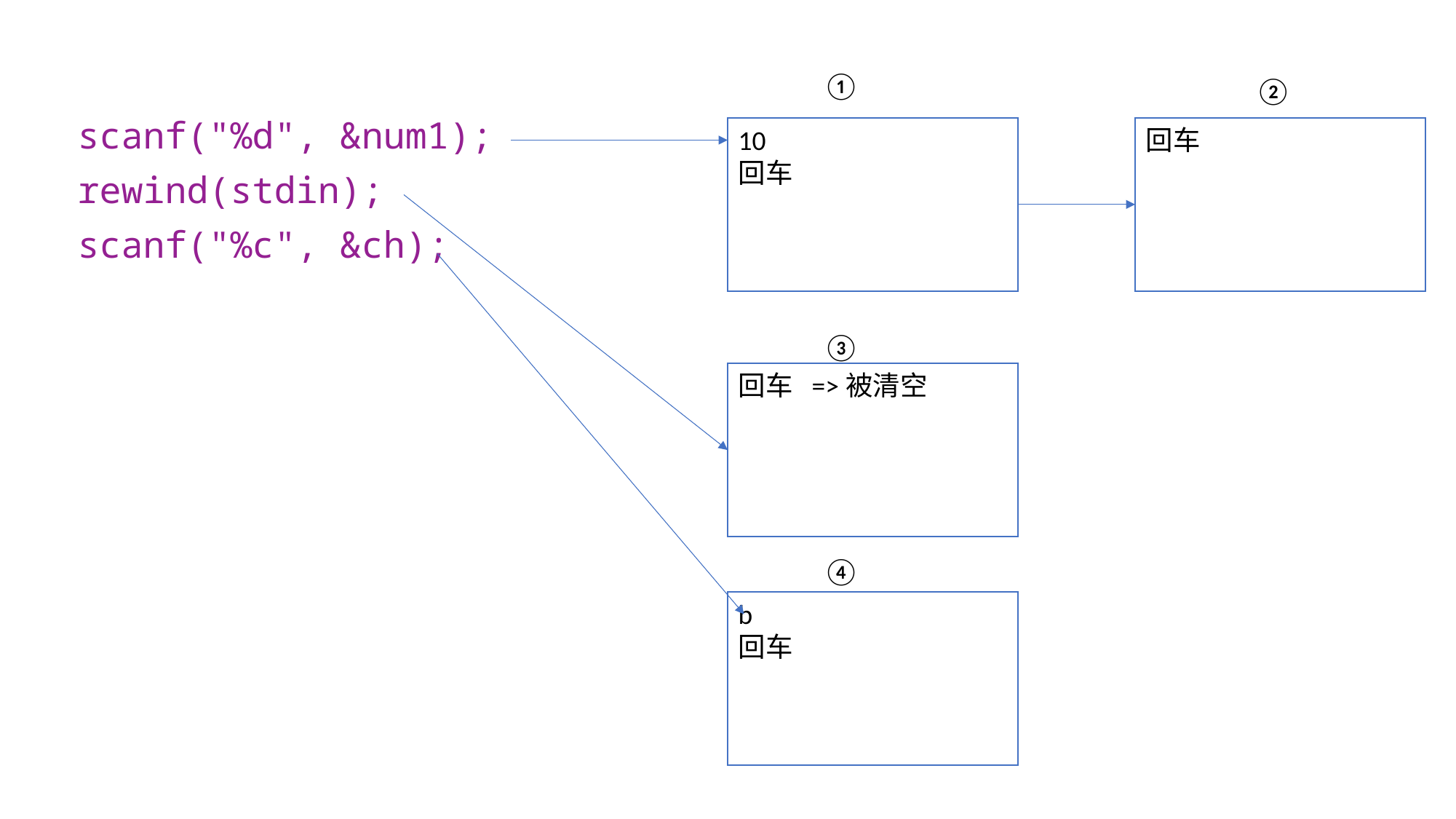

①
②
scanf("%d", &num1);
rewind(stdin);
scanf("%c", &ch);
10
回车
回车
③
回车  =>被清空
④
b
回车